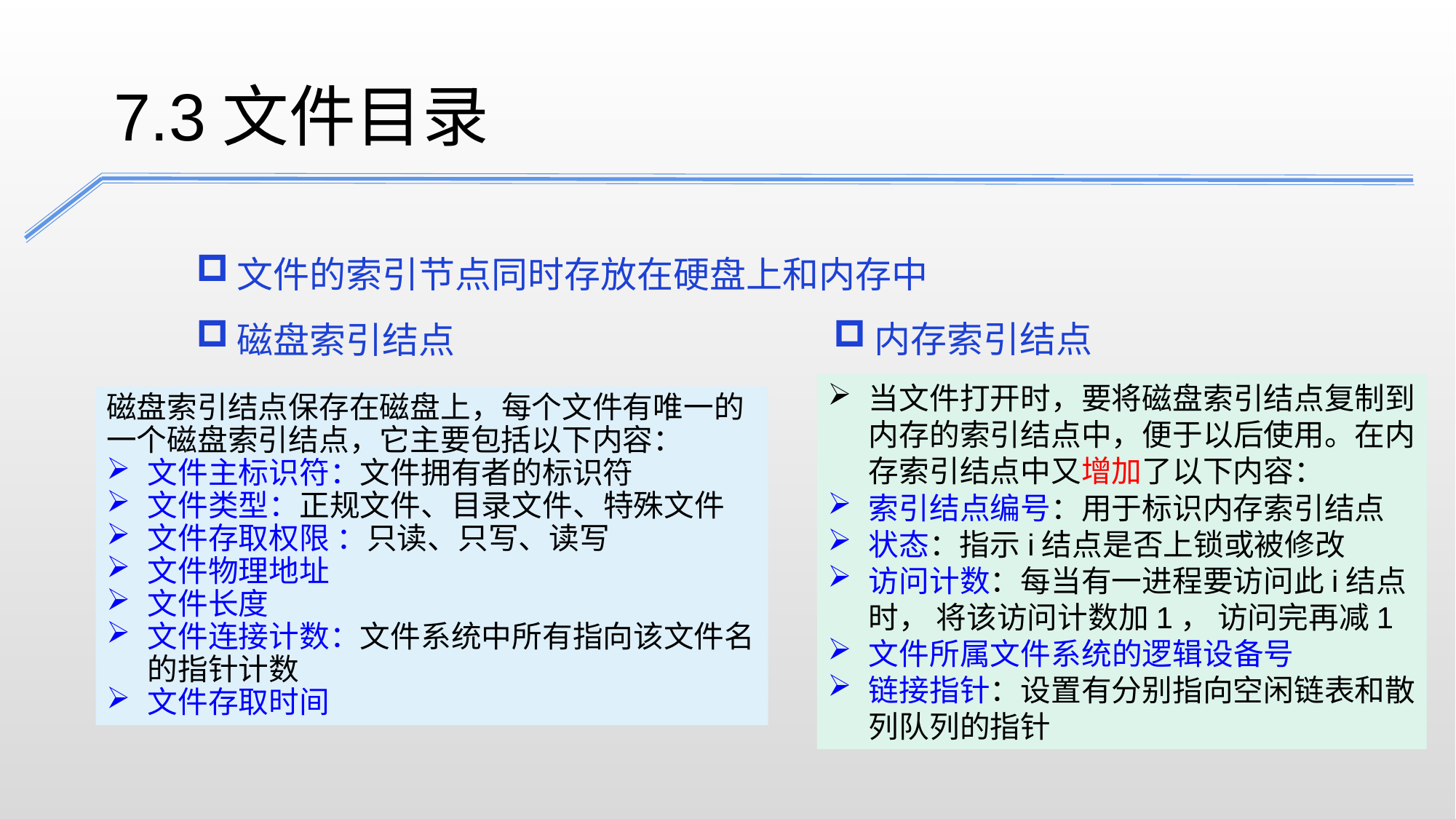

7.3文件目录
文件的索引节点同时存放在硬盘上和内存中
磁盘索引结点

内存索引结点
当文件打开时，要将磁盘索引结点复制到内存的索引结点中，便于以后使用。在内存索引结点中又增加了以下内容：
索引结点编号：用于标识内存索引结点
状态：指示i结点是否上锁或被修改
访问计数：每当有一进程要访问此i结点时， 将该访问计数加1， 访问完再减1
文件所属文件系统的逻辑设备号
链接指针：设置有分别指向空闲链表和散列队列的指针
磁盘索引结点保存在磁盘上，每个文件有唯一的一个磁盘索引结点，它主要包括以下内容：
文件主标识符：文件拥有者的标识符
文件类型：正规文件、目录文件、特殊文件
文件存取权限 ：只读、只写、读写
文件物理地址
文件长度
文件连接计数：文件系统中所有指向该文件名的指针计数
文件存取时间